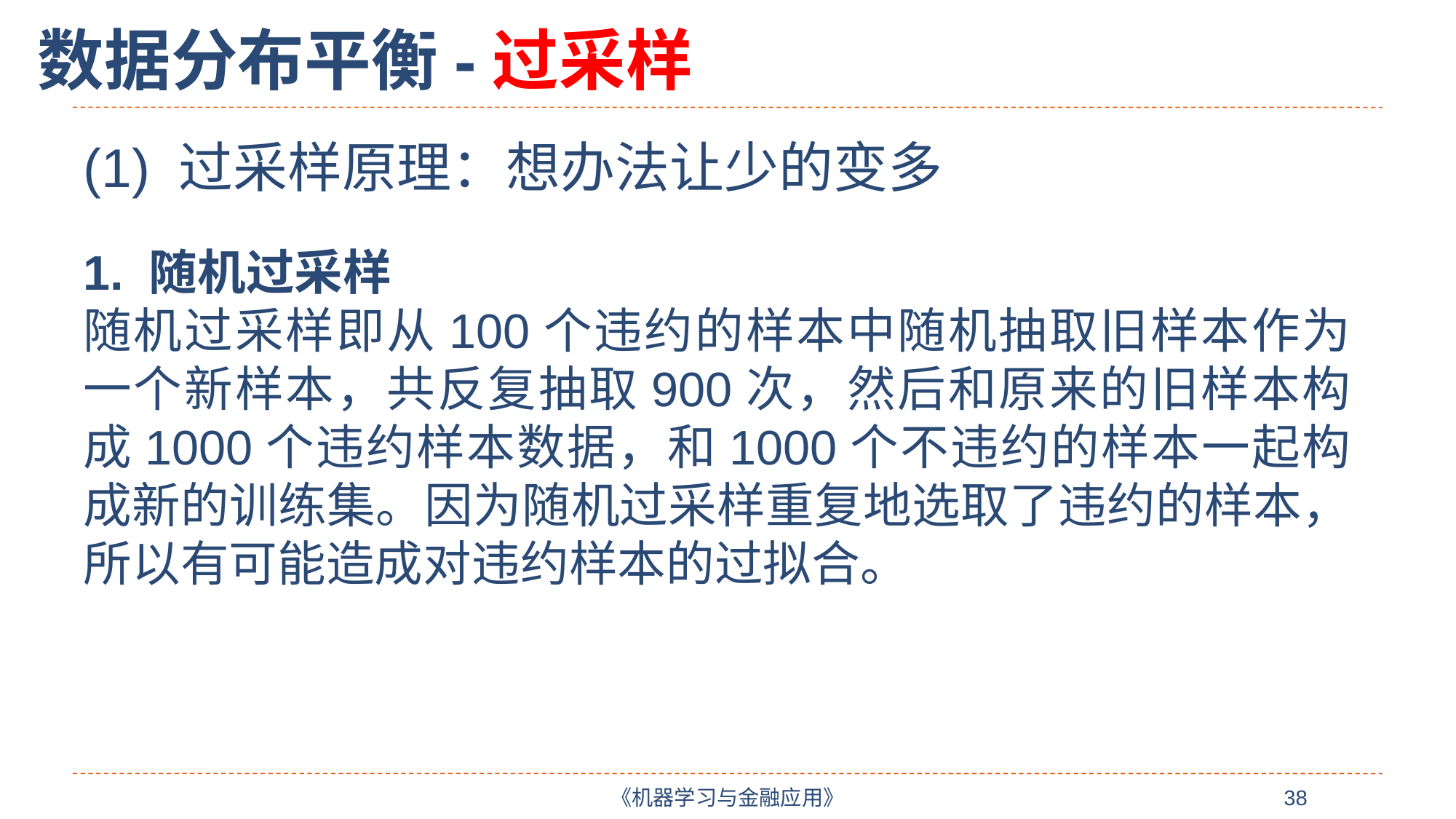

数据分布平衡-过采样
(1) 过采样原理：想办法让少的变多

1. 随机过采样
随机过采样即从100个违约的样本中随机抽取旧样本作为一个新样本，共反复抽取900次，然后和原来的旧样本构成1000个违约样本数据，和1000个不违约的样本一起构成新的训练集。因为随机过采样重复地选取了违约的样本，所以有可能造成对违约样本的过拟合。